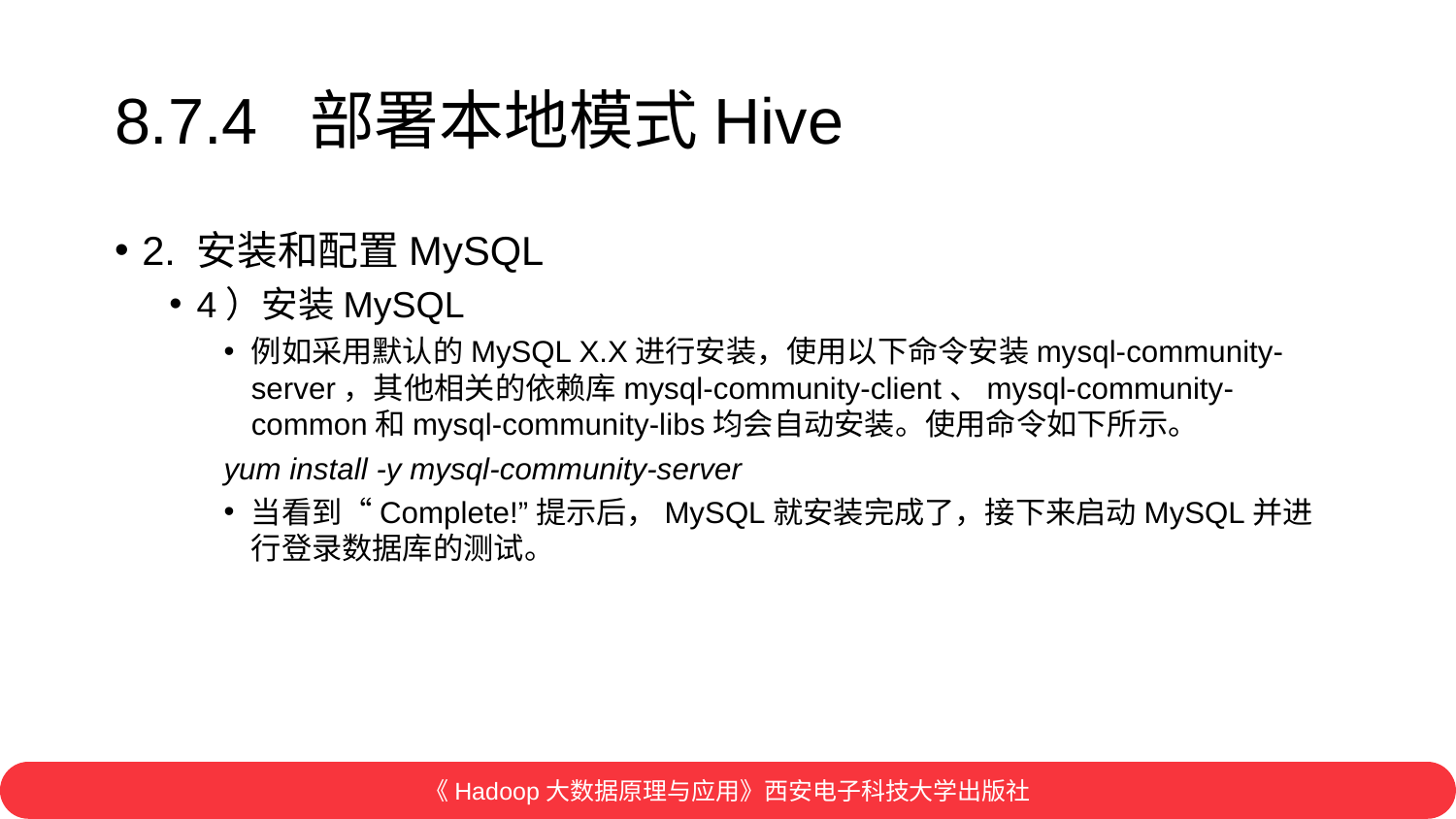

# 8.7.4  部署本地模式Hive
2. 安装和配置MySQL
4）安装MySQL
例如采用默认的MySQL X.X进行安装，使用以下命令安装mysql-community-server，其他相关的依赖库mysql-community-client、mysql-community-common和mysql-community-libs均会自动安装。使用命令如下所示。
yum install -y mysql-community-server
当看到“Complete!”提示后，MySQL就安装完成了，接下来启动MySQL并进行登录数据库的测试。